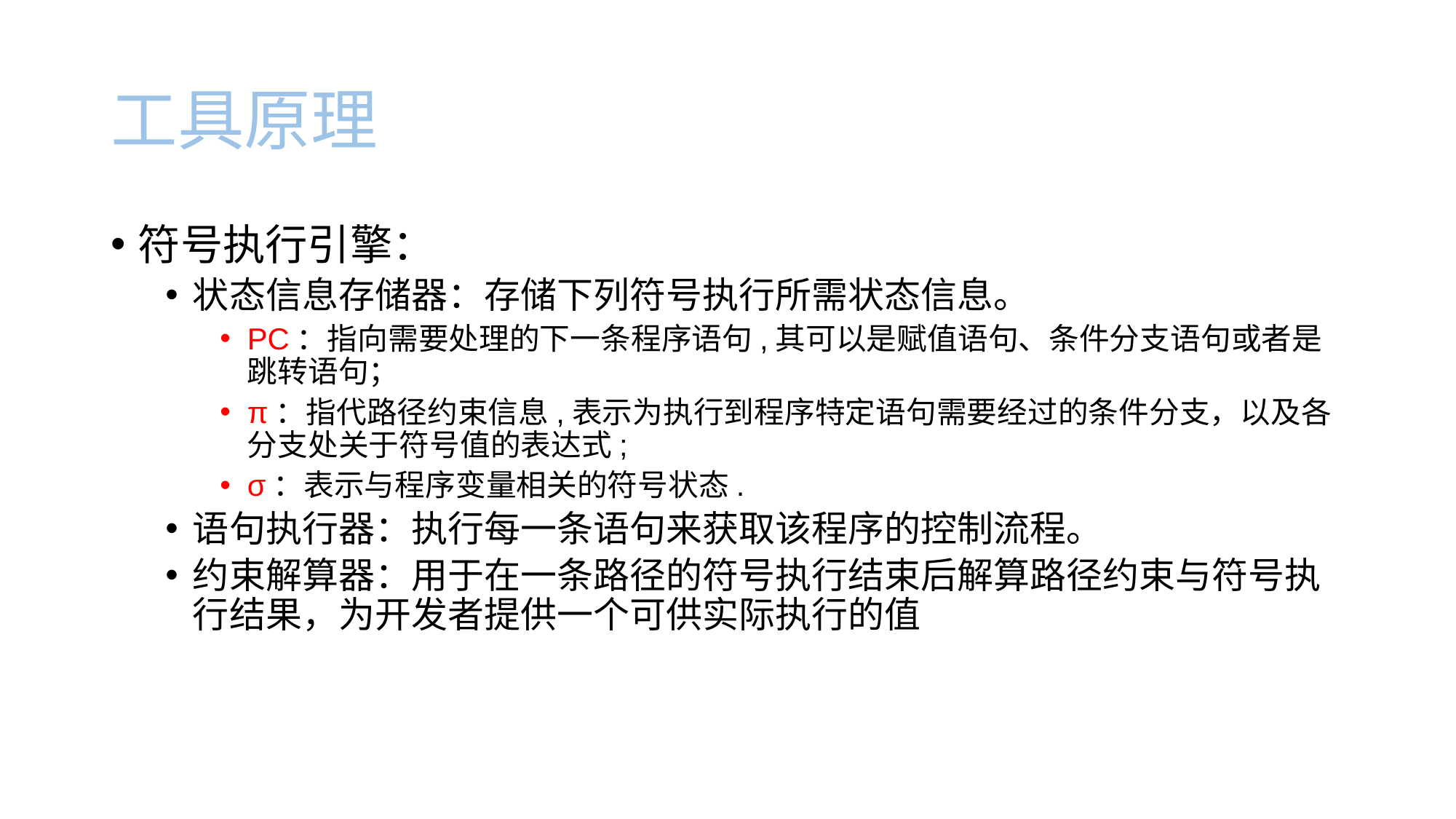

# 工具原理
符号执行引擎：
状态信息存储器：存储下列符号执行所需状态信息。
PC：指向需要处理的下一条程序语句,其可以是赋值语句、条件分支语句或者是跳转语句；
π：指代路径约束信息,表示为执行到程序特定语句需要经过的条件分支，以及各分支处关于符号值的表达式;
σ：表示与程序变量相关的符号状态.
语句执行器：执行每一条语句来获取该程序的控制流程。
约束解算器：用于在一条路径的符号执行结束后解算路径约束与符号执行结果，为开发者提供一个可供实际执行的值